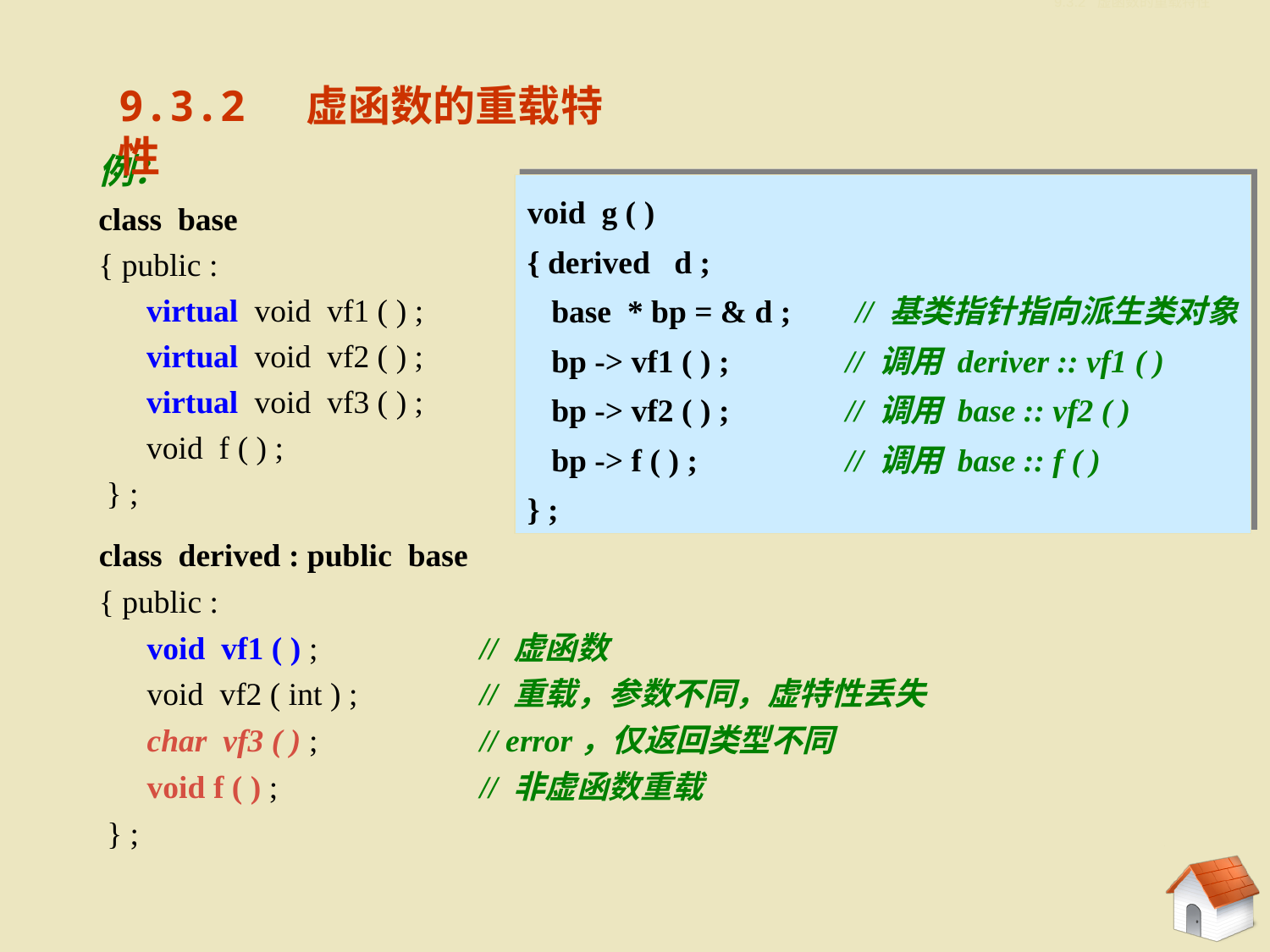

# 9.3.2  虚函数的重载特性
9.3.2  虚函数的重载特性
例：
class  base
{ public :
      virtual  void  vf1 ( ) ;
      virtual  void  vf2 ( ) ;
      virtual  void  vf3 ( ) ;
      void  f ( ) ;
 } ;
void  g ( )
{ derived   d ;
   base  * bp = & d ;        // 基类指针指向派生类对象
   bp -> vf1 ( ) ;	        // 调用 deriver :: vf1 ( )
   bp -> vf2 ( ) ;	        // 调用 base :: vf2 ( )
   bp -> f ( ) ;	        // 调用 base :: f ( )
} ;
class  derived : public  base
{ public :
      void  vf1 ( ) ;		// 虚函数
      void  vf2 ( int ) ;	// 重载，参数不同，虚特性丢失
      char  vf3 ( ) ;		// error，仅返回类型不同
      void f ( ) ;		// 非虚函数重载
 } ;